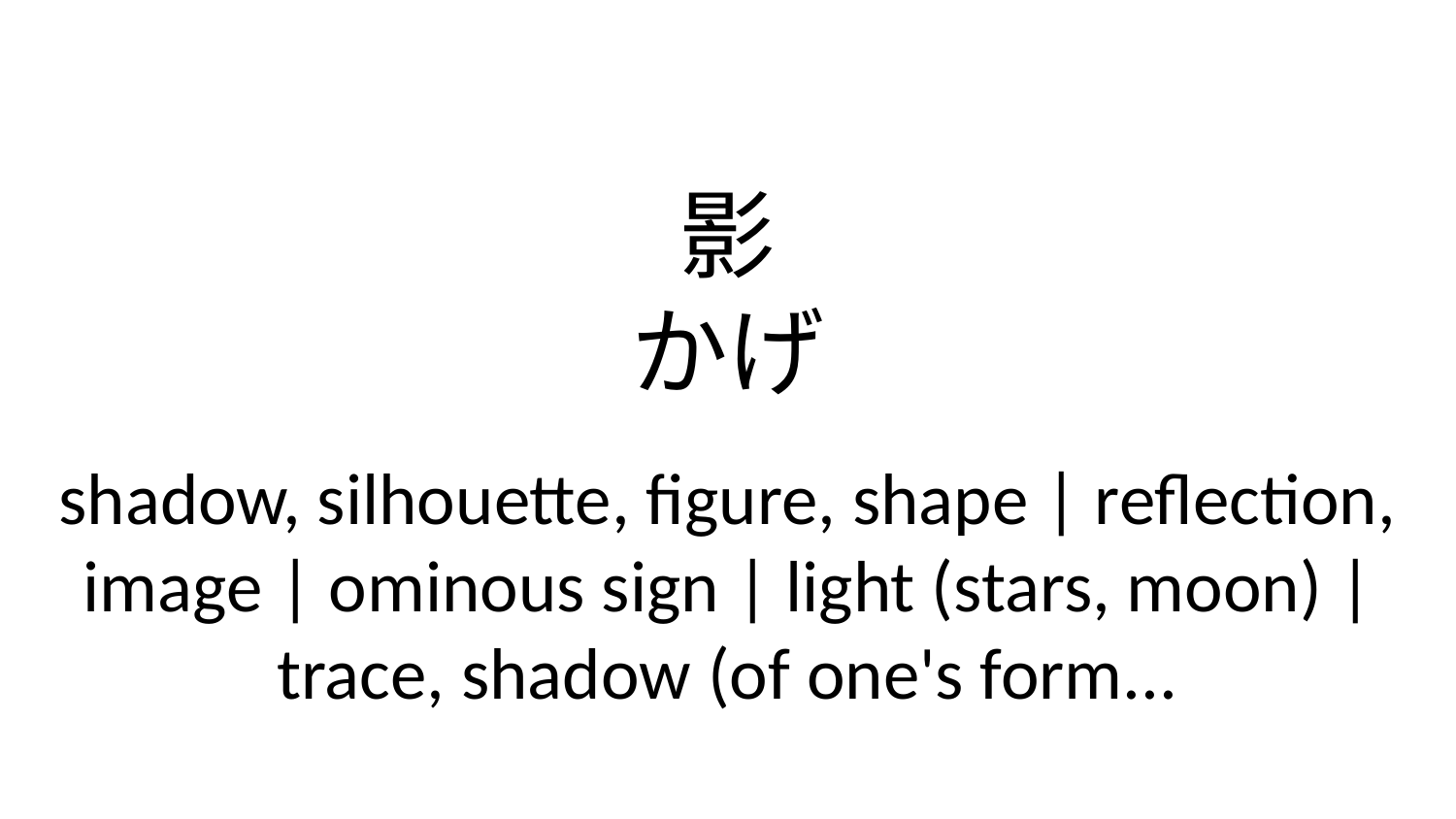

影
かげ
shadow, silhouette, figure, shape | reflection, image | ominous sign | light (stars, moon) | trace, shadow (of one's form...
69-70